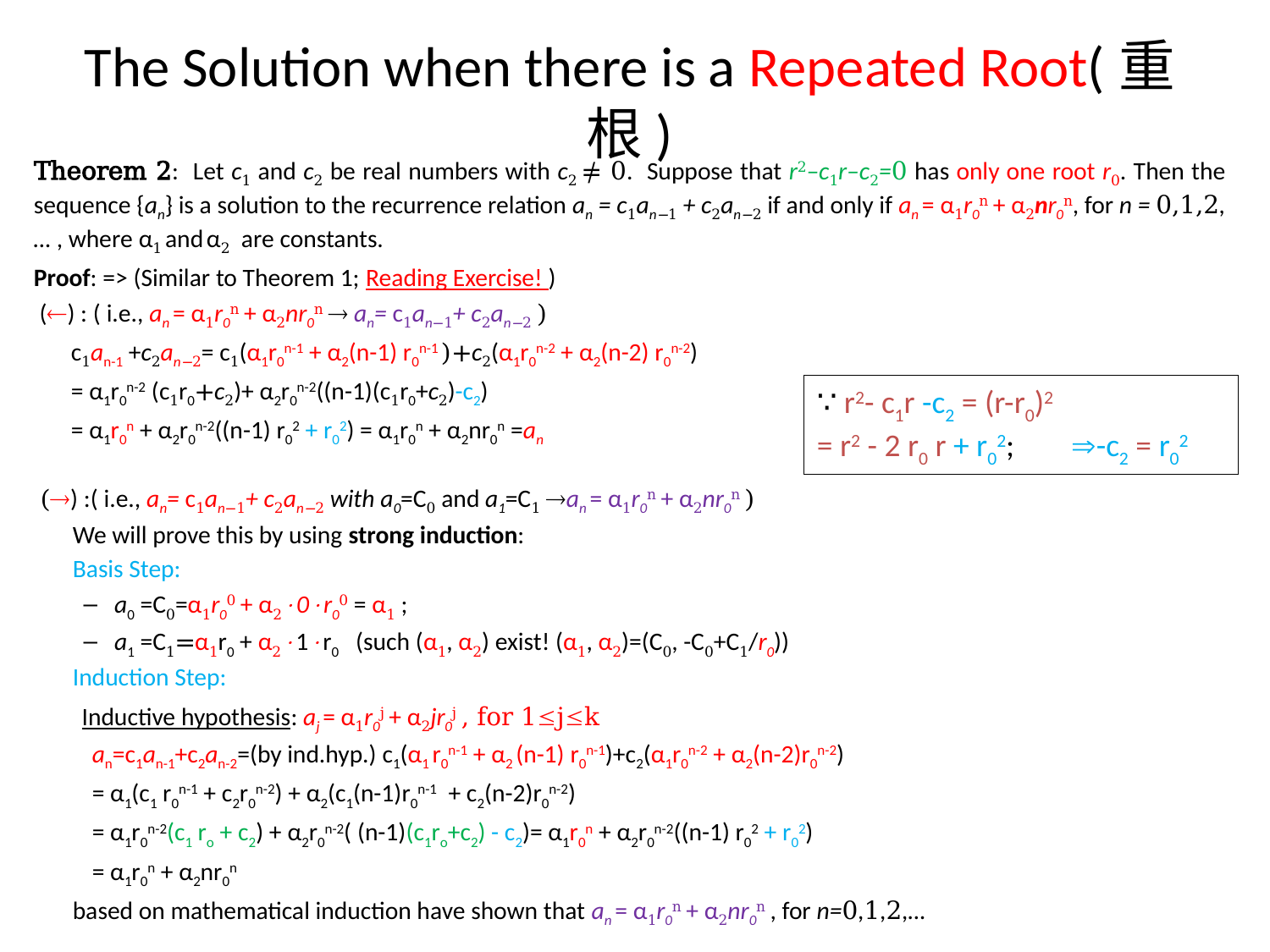

# The Solution when there is a Repeated Root(重根)
Theorem 2:  Let c1 and c2 be real numbers with c2 ≠ 0.  Suppose that r2–c1r–c2=0 has only one root r0. Then the sequence {an} is a solution to the recurrence relation an = c1an−1 + c2an−2 if and only if an = α1r0n + α2nr0n, for n = 0,1,2,… , where α1 and α2  are constants.
Proof: => (Similar to Theorem 1; Reading Exercise! )
 (←) : ( i.e., an = α1r0n + α2nr0n → an= c1an−1+ c2an−2 )
		c1an-1 +c2an−2= c1(α1r0n-1 + α2(n-1) r0n-1 )+c2(α1r0n-2 + α2(n-2) r0n-2)
		= α1r0n-2 (c1r0+c2)+ α2r0n-2((n-1)(c1r0+c2)-c2)
		= α1r0n + α2r0n-2((n-1) r02 + r02) = α1r0n + α2nr0n =an

 (→) :( i.e., an= c1an−1+ c2an−2 with a0=C0 and a1=C1 →an = α1r0n + α2nr0n )
We will prove this by using strong induction:
Basis Step:
a0 =C0=α1r00 + α2⋅0⋅r00 = α1 ;
a1 =C1=α1r0 + α2⋅1⋅r0   (such (α1, α2) exist! (α1, α2)=(C0, -C0+C1/r0))
Induction Step:
	Inductive hypothesis: aj = α1r0j + α2jr0j , for 1≤j≤k
an=c1an-1+c2an-2=(by ind.hyp.) c1(α1 r0n-1 + α2 (n-1) r0n-1)+c2(α1r0n-2 + α2(n-2)r0n-2)
= α1(c1 r0n-1 + c2r0n-2) + α2(c1(n-1)r0n-1  + c2(n-2)r0n-2)
= α1r0n-2(c1 ro + c2) + α2r0n-2( (n-1)(c1ro+c2) - c2)= α1r0n + α2r0n-2((n-1) r02 + r02)
= α1r0n + α2nr0n
based on mathematical induction have shown that an = α1r0n + α2nr0n , for n=0,1,2,…
∵ r2- c1r -c2 = (r-r0)2
= r2 - 2 r0 r + r02;	⇒-c2 = r02